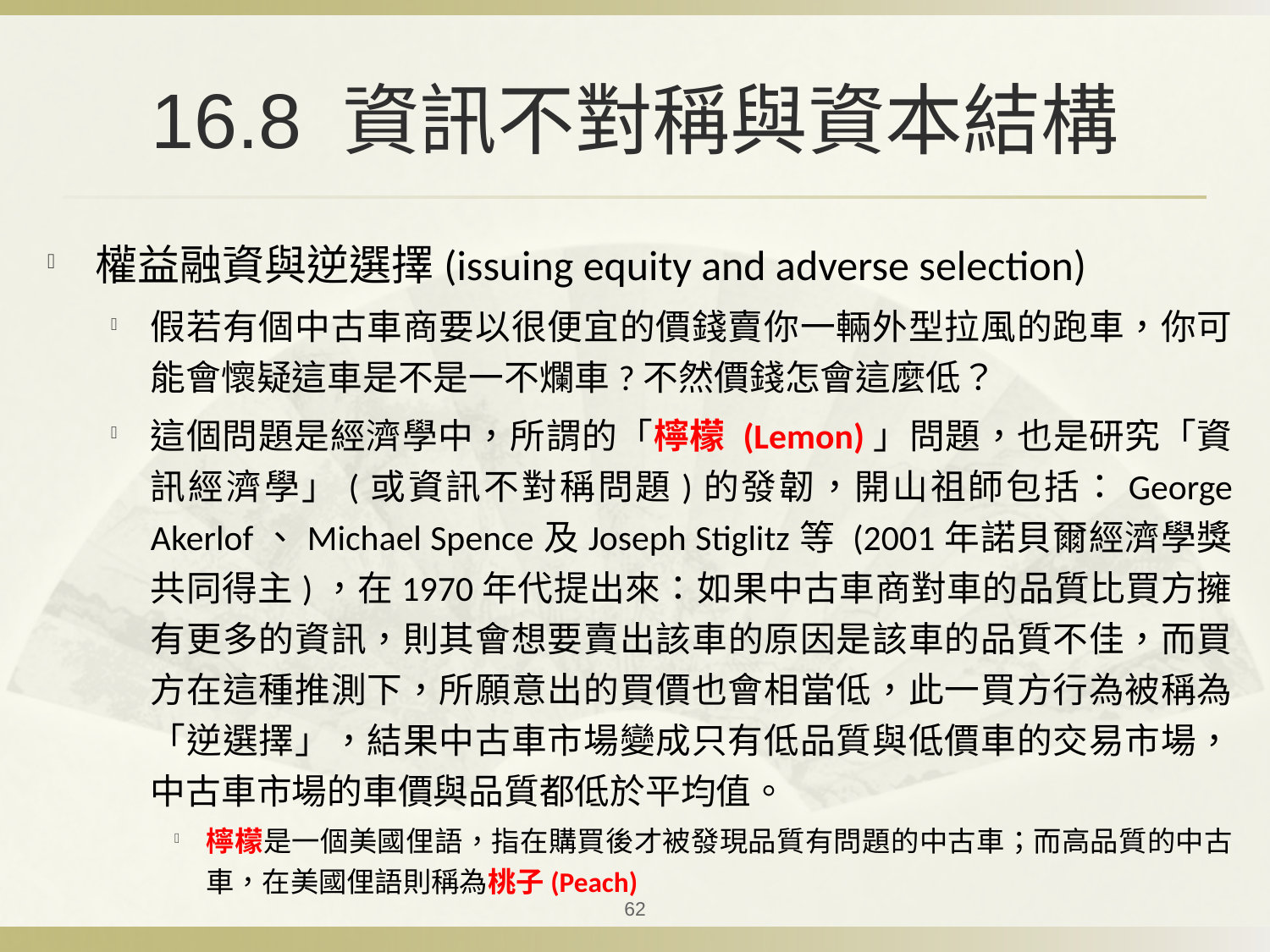

# 16.8 資訊不對稱與資本結構
權益融資與逆選擇(issuing equity and adverse selection)
假若有個中古車商要以很便宜的價錢賣你一輛外型拉風的跑車，你可能會懷疑這車是不是一不爛車?不然價錢怎會這麼低？
這個問題是經濟學中，所謂的「檸檬 (Lemon)」問題，也是研究「資訊經濟學」(或資訊不對稱問題)的發韌，開山祖師包括：George Akerlof、Michael Spence及Joseph Stiglitz等 (2001年諾貝爾經濟學獎共同得主)，在1970年代提出來：如果中古車商對車的品質比買方擁有更多的資訊，則其會想要賣出該車的原因是該車的品質不佳，而買方在這種推測下，所願意出的買價也會相當低，此一買方行為被稱為「逆選擇」，結果中古車市場變成只有低品質與低價車的交易市場，中古車市場的車價與品質都低於平均值。
檸檬是一個美國俚語，指在購買後才被發現品質有問題的中古車；而高品質的中古車，在美國俚語則稱為桃子(Peach)
62